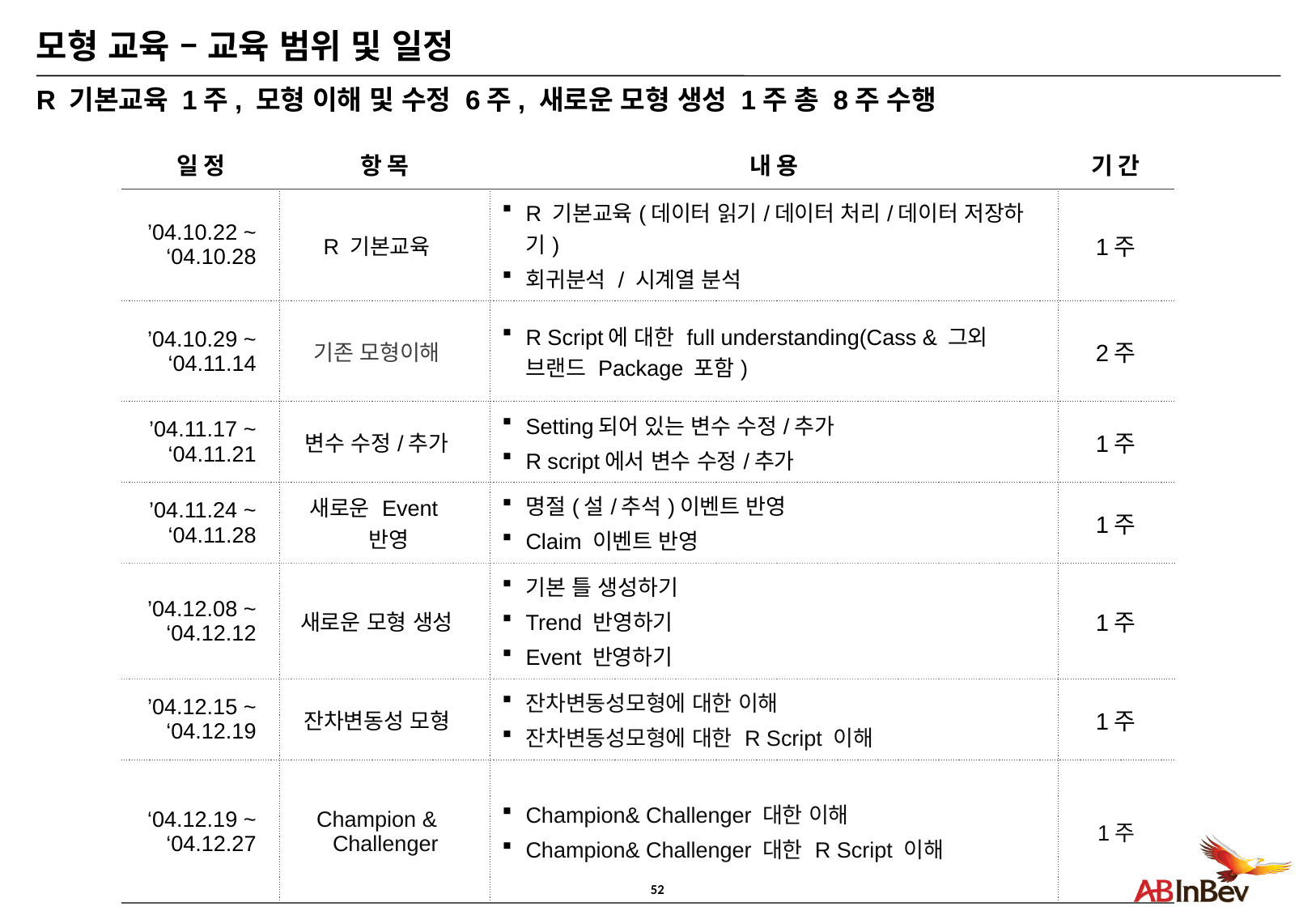

# 모형 교육 – 교육 범위 및 일정
R 기본교육 1주, 모형 이해 및 수정 6주, 새로운 모형 생성 1주 총 8주 수행
| 일정 | 항목 | 내용 | 기간 |
| --- | --- | --- | --- |
| ’04.10.22 ~ ‘04.10.28 | R 기본교육 | R 기본교육(데이터 읽기/데이터 처리/데이터 저장하기) 회귀분석 / 시계열 분석 | 1주 |
| ’04.10.29 ~ ‘04.11.14 | 기존 모형이해 | R Script에 대한 full understanding(Cass & 그외 브랜드 Package 포함) | 2주 |
| ’04.11.17 ~ ‘04.11.21 | 변수 수정/추가 | Setting되어 있는 변수 수정/추가 R script에서 변수 수정/추가 | 1주 |
| ’04.11.24 ~ ‘04.11.28 | 새로운 Event 반영 | 명절(설/추석)이벤트 반영 Claim 이벤트 반영 | 1주 |
| ’04.12.08 ~ ‘04.12.12 | 새로운 모형 생성 | 기본 틀 생성하기 Trend 반영하기 Event 반영하기 | 1주 |
| ’04.12.15 ~ ‘04.12.19 | 잔차변동성 모형 | 잔차변동성모형에 대한 이해 잔차변동성모형에 대한 R Script 이해 | 1주 |
| ‘04.12.19 ~ ‘04.12.27 | Champion & Challenger | Champion& Challenger 대한 이해 Champion& Challenger 대한 R Script 이해 | 1주 |